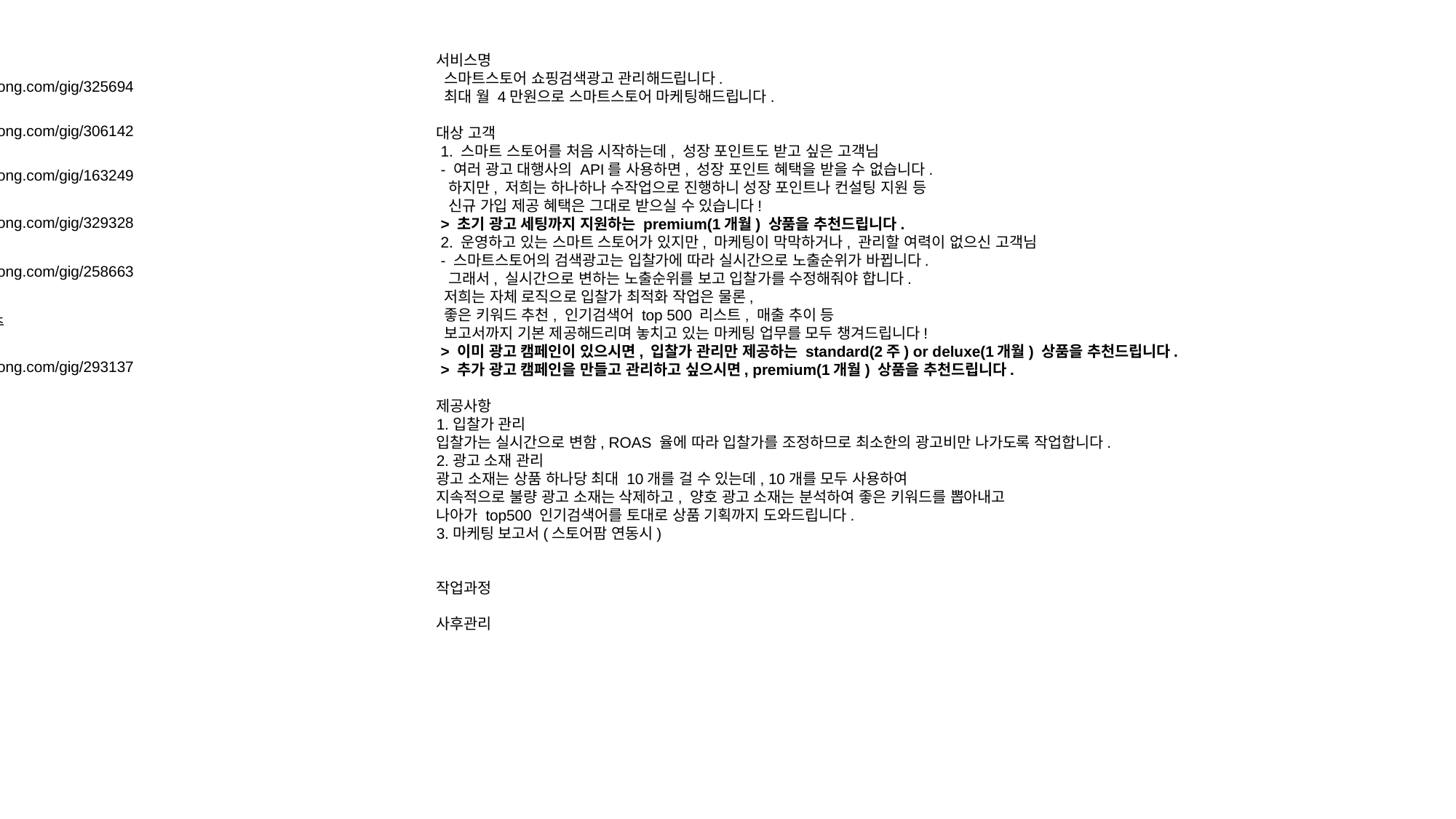

검색광고
서비스명
 스마트스토어 쇼핑검색광고 관리해드립니다.
 최대 월 4만원으로 스마트스토어 마케팅해드립니다.

대상 고객
 1. 스마트 스토어를 처음 시작하는데, 성장 포인트도 받고 싶은 고객님
 - 여러 광고 대행사의 API를 사용하면, 성장 포인트 혜택을 받을 수 없습니다.
  하지만, 저희는 하나하나 수작업으로 진행하니 성장 포인트나 컨설팅 지원 등
  신규 가입 제공 혜택은 그대로 받으실 수 있습니다!
 > 초기 광고 세팅까지 지원하는 premium(1개월) 상품을 추천드립니다.
 2. 운영하고 있는 스마트 스토어가 있지만, 마케팅이 막막하거나, 관리할 여력이 없으신 고객님
 - 스마트스토어의 검색광고는 입찰가에 따라 실시간으로 노출순위가 바뀝니다.
  그래서, 실시간으로 변하는 노출순위를 보고 입찰가를 수정해줘야 합니다.
 저희는 자체 로직으로 입찰가 최적화 작업은 물론,
 좋은 키워드 추천, 인기검색어 top 500 리스트, 매출 추이 등
 보고서까지 기본 제공해드리며 놓치고 있는 마케팅 업무를 모두 챙겨드립니다!
 > 이미 광고 캠페인이 있으시면, 입찰가 관리만 제공하는 standard(2주) or deluxe(1개월) 상품을 추천드립니다.
 > 추가 광고 캠페인을 만들고 관리하고 싶으시면, premium(1개월) 상품을 추천드립니다.

제공사항
1.입찰가 관리
입찰가는 실시간으로 변함, ROAS 율에 따라 입찰가를 조정하므로 최소한의 광고비만 나가도록 작업합니다.
2.광고 소재 관리
광고 소재는 상품 하나당 최대 10개를 걸 수 있는데, 10개를 모두 사용하여
지속적으로 불량 광고 소재는 삭제하고, 양호 광고 소재는 분석하여 좋은 키워드를 뽑아내고
나아가 top500 인기검색어를 토대로 상품 기획까지 도와드립니다.
3.마케팅 보고서(스토어팜 연동시)

작업과정

사후관리

https://kmong.com/gig/325694
https://kmong.com/gig/306142
https://kmong.com/gig/163249
https://kmong.com/gig/329328
https://kmong.com/gig/258663
크롤링 외주
https://kmong.com/gig/293137